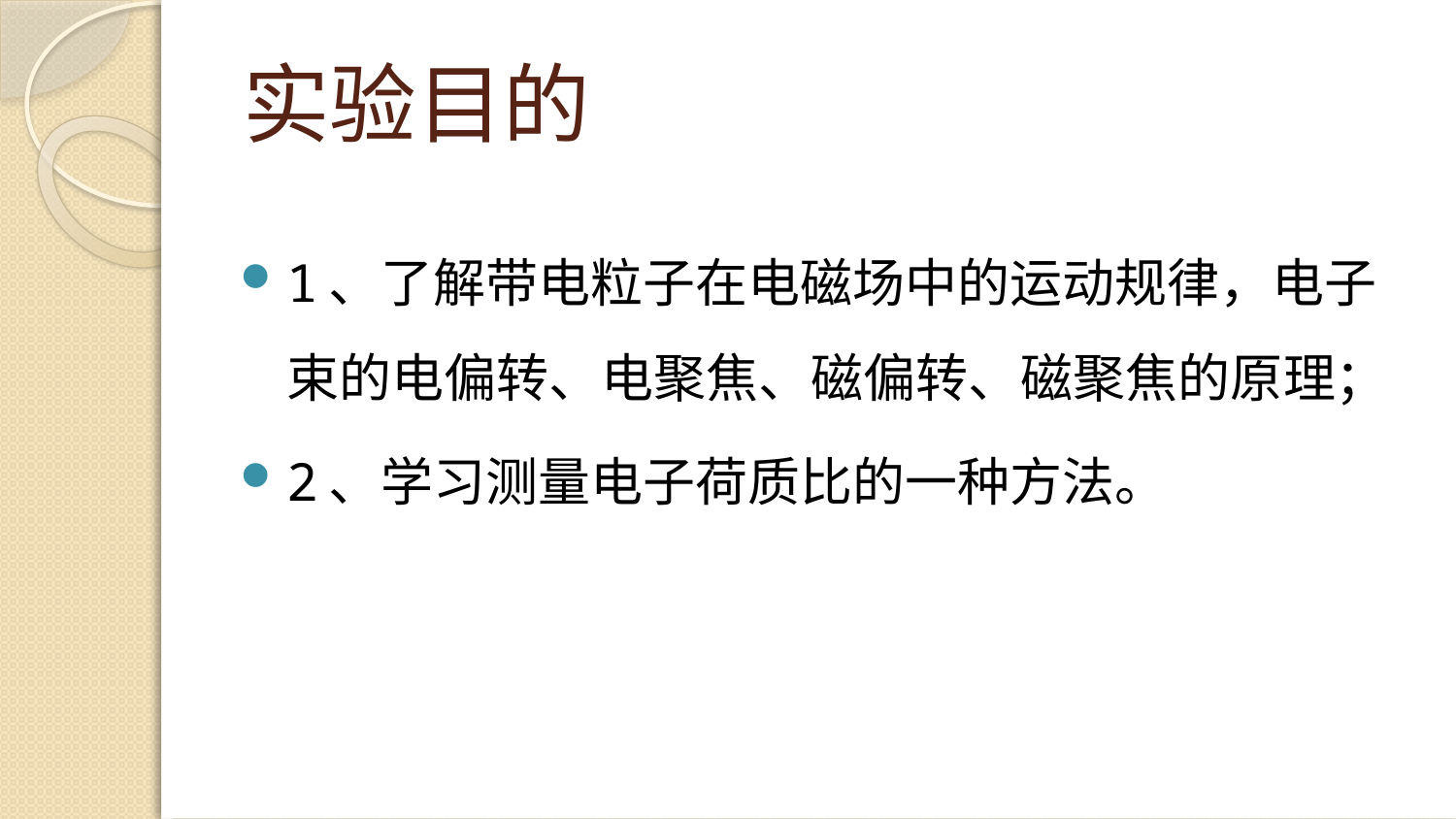

# 实验目的
1、了解带电粒子在电磁场中的运动规律，电子束的电偏转、电聚焦、磁偏转、磁聚焦的原理；
2、学习测量电子荷质比的一种方法。